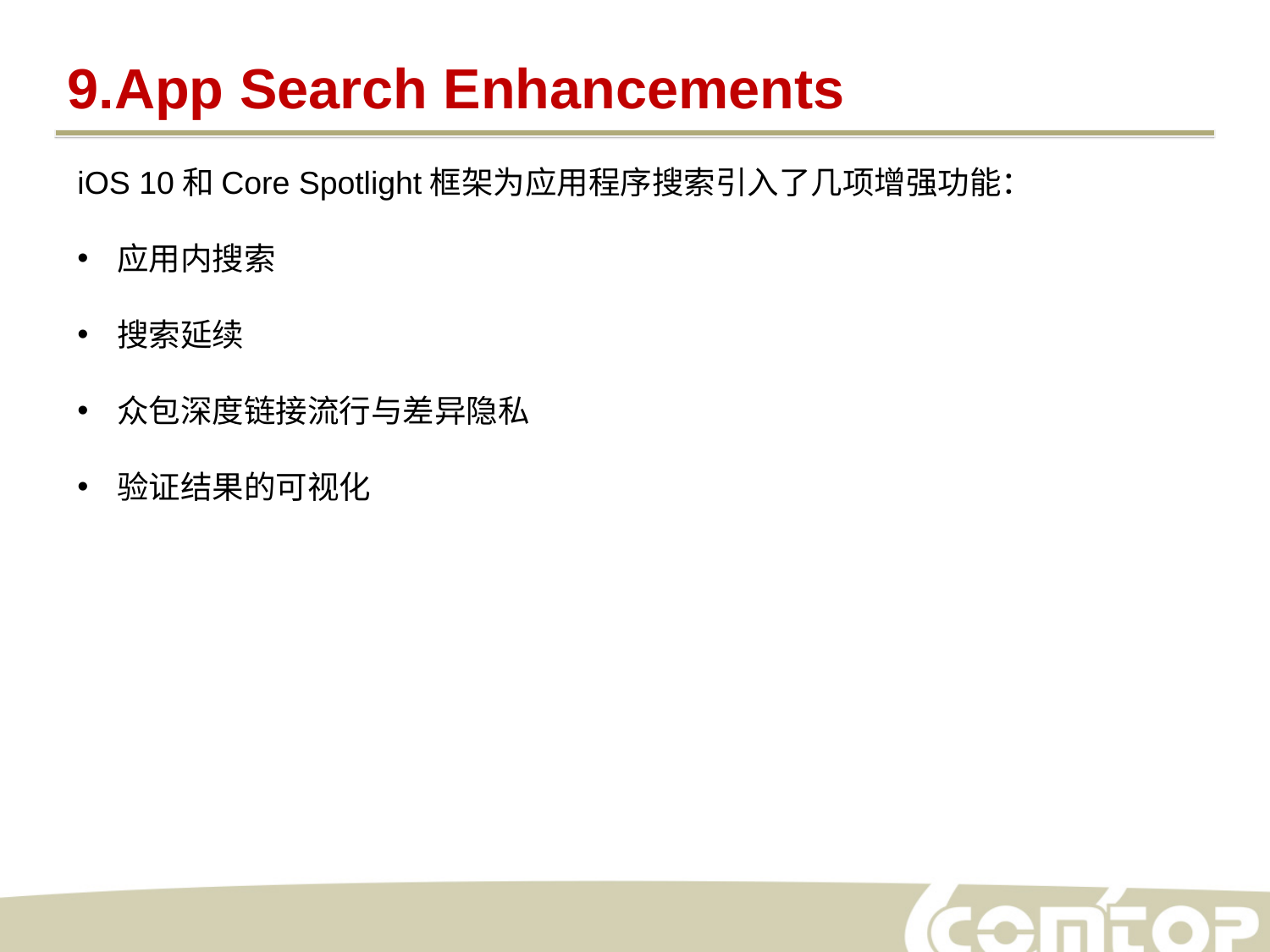

9.App Search Enhancements

iOS 10和Core Spotlight框架为应用程序搜索引入了几项增强功能：

应用内搜索

搜索延续

众包深度链接流行与差异隐私

验证结果的可视化